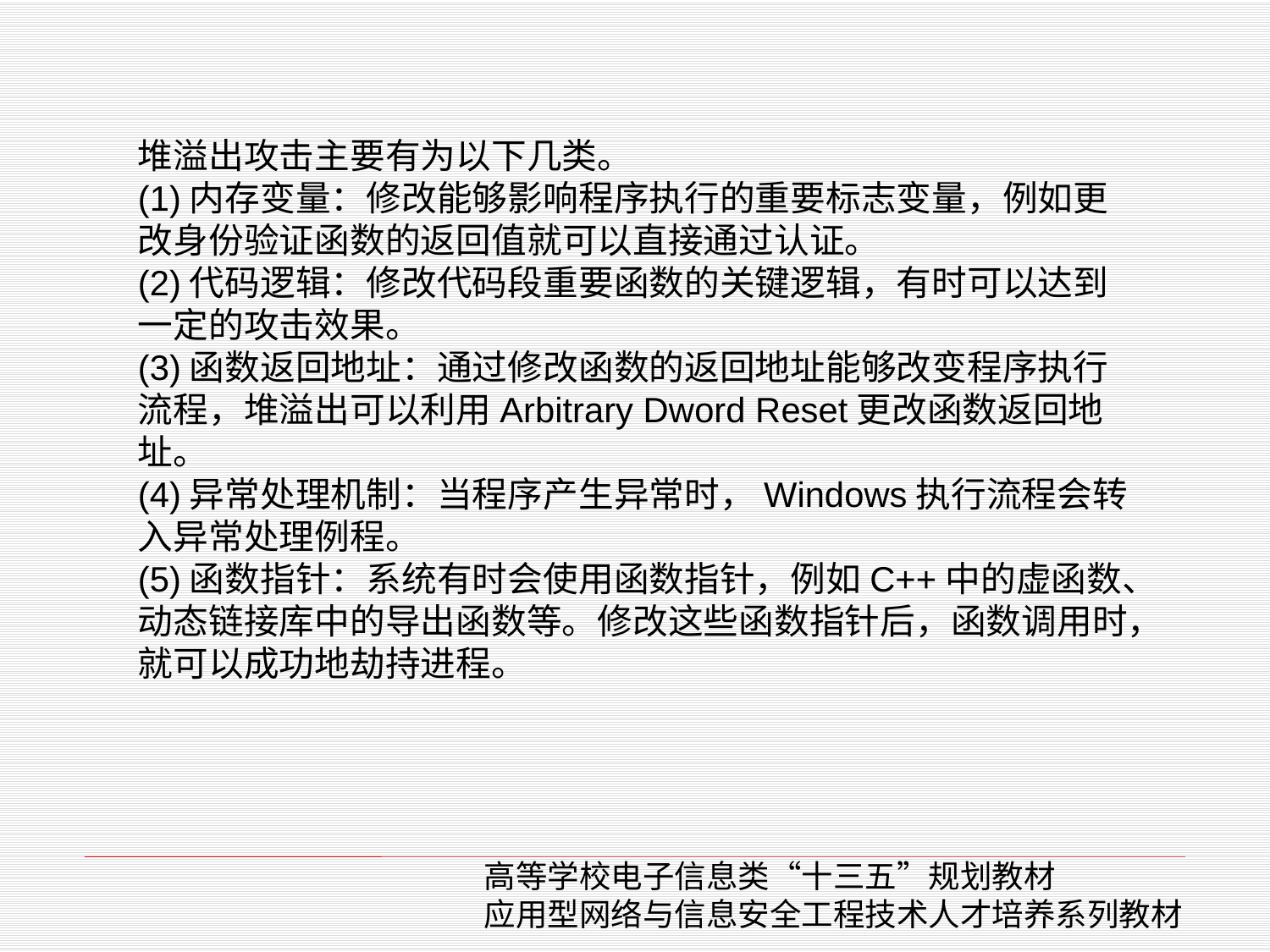

堆溢出攻击主要有为以下几类。
(1)内存变量：修改能够影响程序执行的重要标志变量，例如更改身份验证函数的返回值就可以直接通过认证。
(2)代码逻辑：修改代码段重要函数的关键逻辑，有时可以达到一定的攻击效果。
(3)函数返回地址：通过修改函数的返回地址能够改变程序执行流程，堆溢出可以利用Arbitrary Dword Reset更改函数返回地址。
(4)异常处理机制：当程序产生异常时，Windows执行流程会转入异常处理例程。
(5)函数指针：系统有时会使用函数指针，例如C++中的虚函数、动态链接库中的导出函数等。修改这些函数指针后，函数调用时，就可以成功地劫持进程。
高等学校电子信息类“十三五”规划教材
应用型网络与信息安全工程技术人才培养系列教材